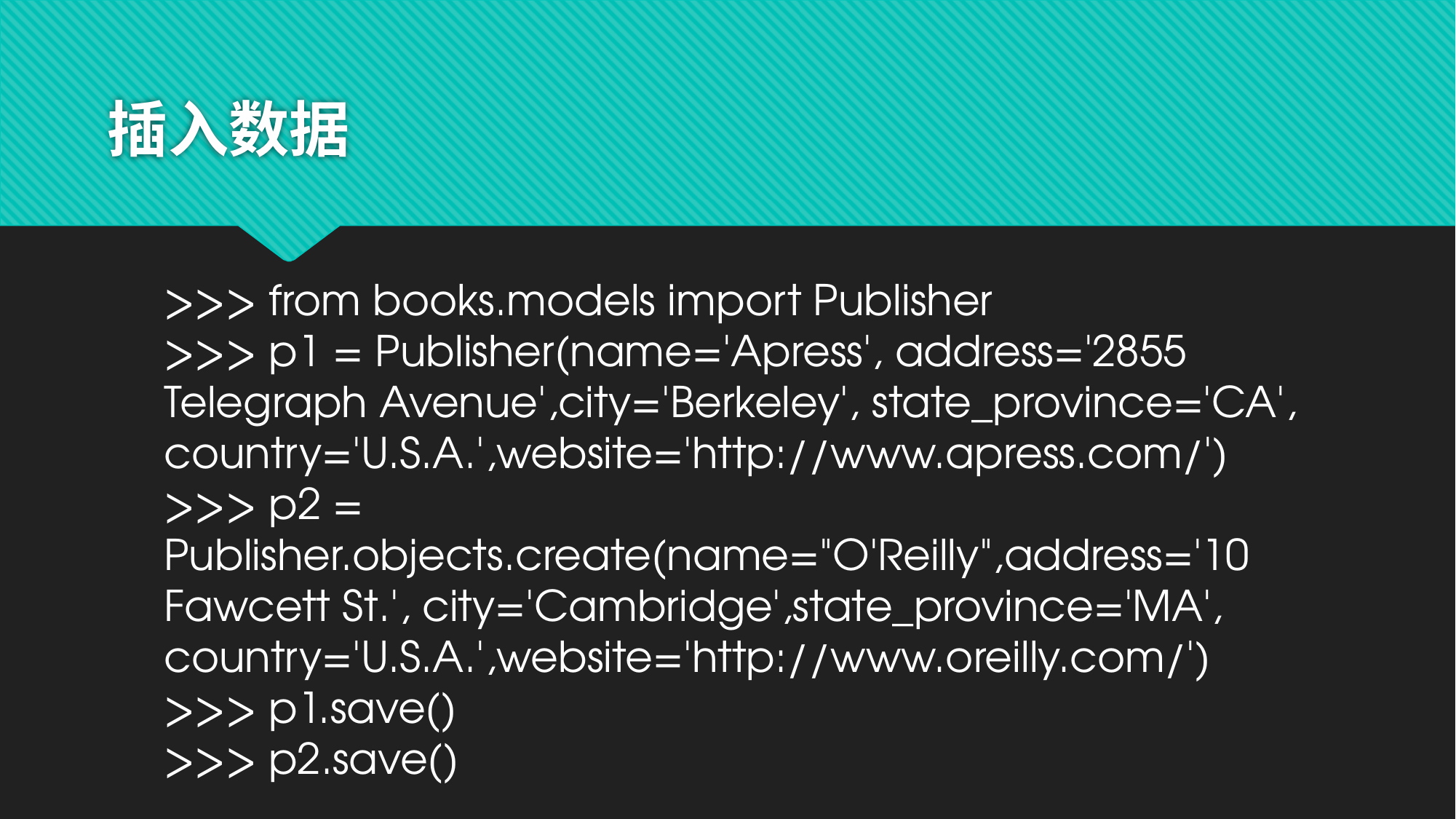

# 插入数据
>>> from books.models import Publisher
>>> p1 = Publisher(name='Apress', address='2855 Telegraph Avenue',city='Berkeley', state_province='CA', country='U.S.A.',website='http://www.apress.com/')
>>> p2 = Publisher.objects.create(name="O'Reilly",address='10 Fawcett St.', city='Cambridge',state_province='MA', country='U.S.A.',website='http://www.oreilly.com/')
>>> p1.save()
>>> p2.save()